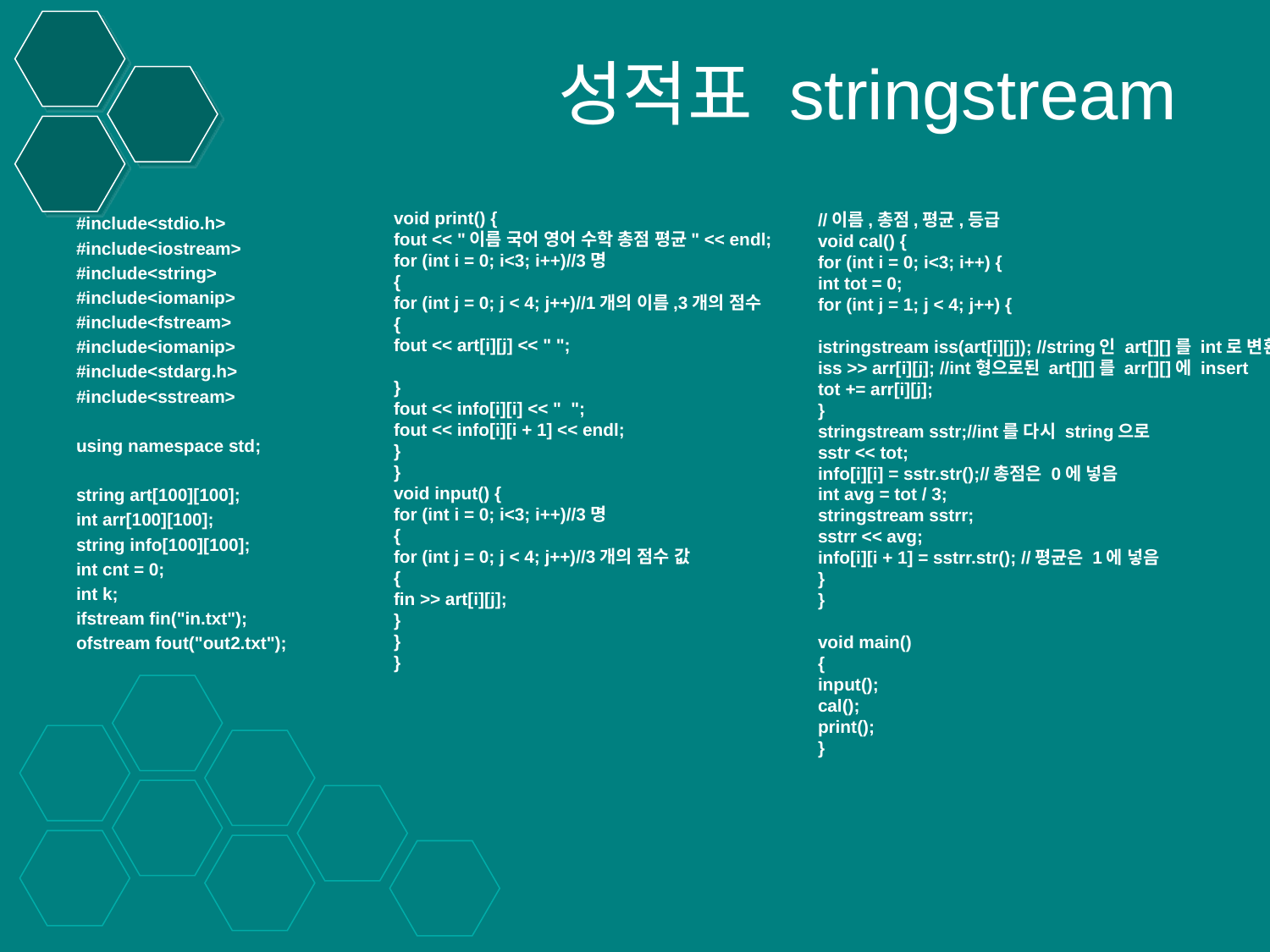

# 성적표 stringstream

//이름,총점,평균,등급
void cal() {
for (int i = 0; i<3; i++) {
int tot = 0;
for (int j = 1; j < 4; j++) {

istringstream iss(art[i][j]); //string인 art[][]를 int로 변환
iss >> arr[i][j]; //int형으로된 art[][]를 arr[][]에 insert
tot += arr[i][j];
}
stringstream sstr;//int를 다시 string으로
sstr << tot;
info[i][i] = sstr.str();//총점은 0에 넣음
int avg = tot / 3;
stringstream sstrr;
sstrr << avg;
info[i][i + 1] = sstrr.str(); //평균은 1에 넣음
}
}

void main()
{
input();
cal();
print();
}

void print() {
fout << "이름 국어 영어 수학 총점 평균" << endl;
for (int i = 0; i<3; i++)//3명
{
for (int j = 0; j < 4; j++)//1개의 이름,3개의 점수
{
fout << art[i][j] << " ";

}
fout << info[i][i] << "  ";
fout << info[i][i + 1] << endl;
}
}
void input() {
for (int i = 0; i<3; i++)//3명
{
for (int j = 0; j < 4; j++)//3개의 점수 값
{
fin >> art[i][j];
}
}
}
#include<stdio.h>
#include<iostream>
#include<string>
#include<iomanip>
#include<fstream>
#include<iomanip>
#include<stdarg.h>
#include<sstream>

using namespace std;

string art[100][100];
int arr[100][100];
string info[100][100];
int cnt = 0;
int k;
ifstream fin("in.txt");
ofstream fout("out2.txt");